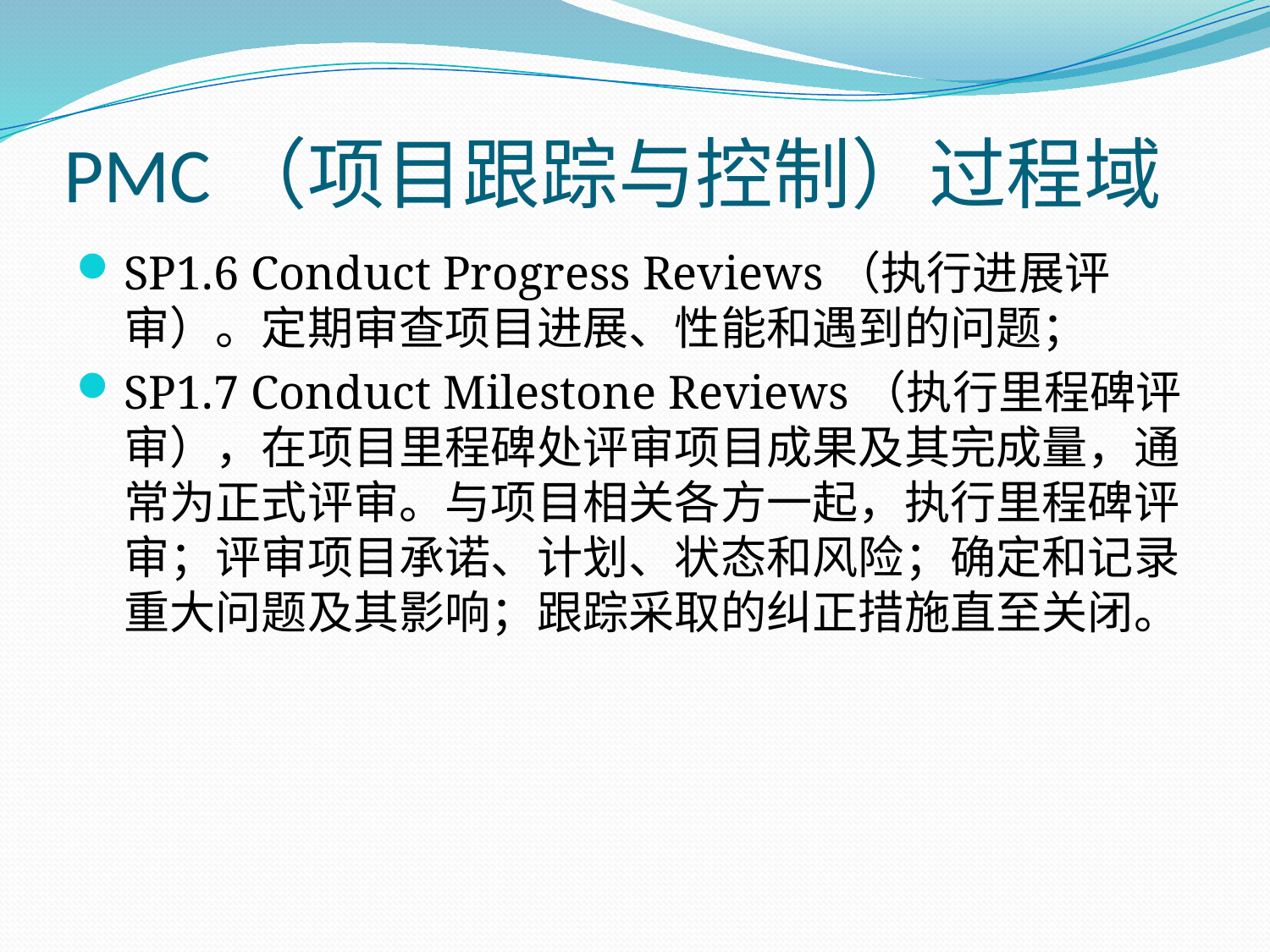

# PMC（项目跟踪与控制）过程域
SP1.6 Conduct Progress Reviews（执行进展评审）。定期审查项目进展、性能和遇到的问题；
SP1.7 Conduct Milestone Reviews（执行里程碑评审），在项目里程碑处评审项目成果及其完成量，通常为正式评审。与项目相关各方一起，执行里程碑评审；评审项目承诺、计划、状态和风险；确定和记录重大问题及其影响；跟踪采取的纠正措施直至关闭。